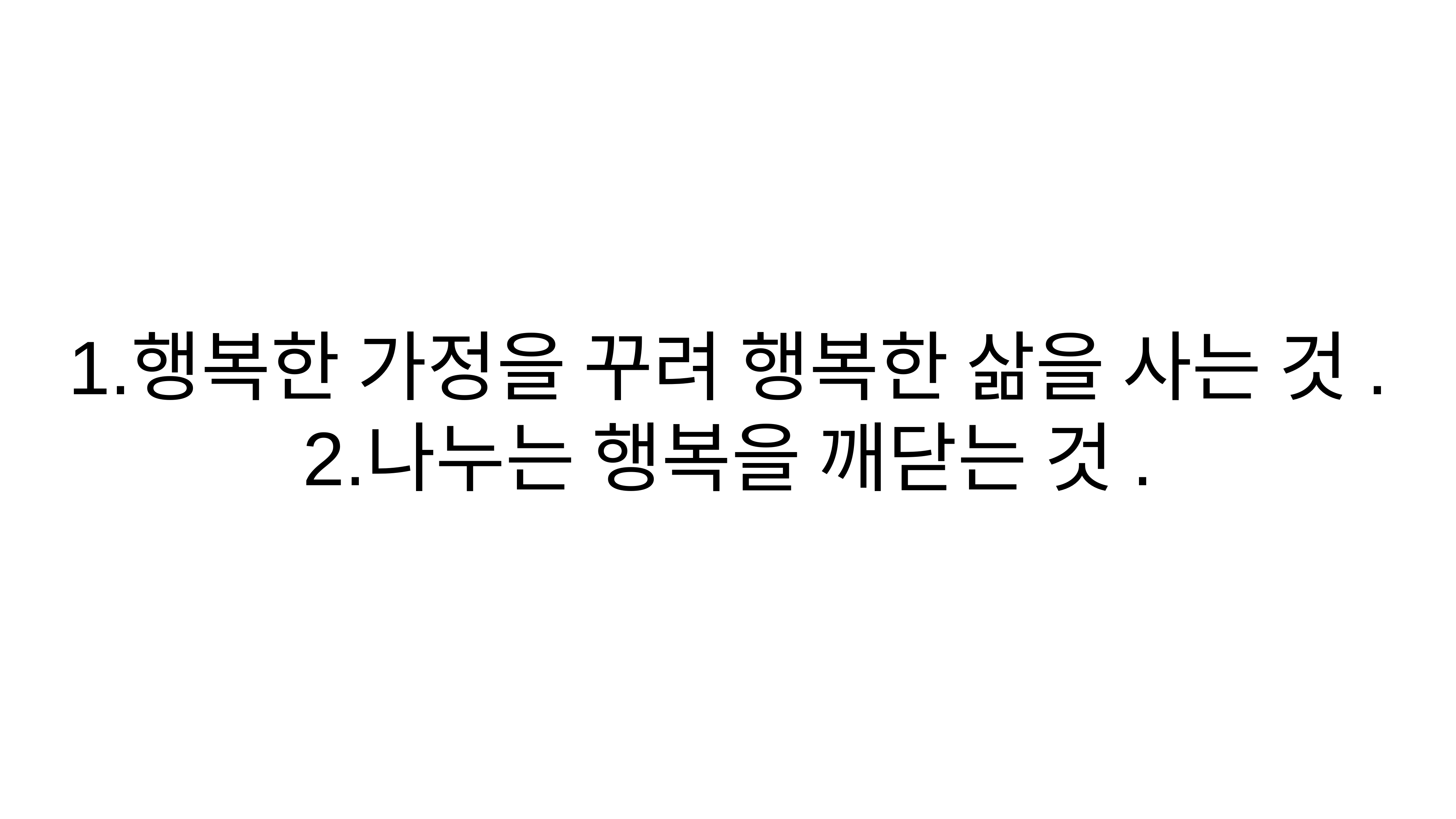

행복한 가정을 꾸려 행복한 삶을 사는 것.
나누는 행복을 깨닫는 것.